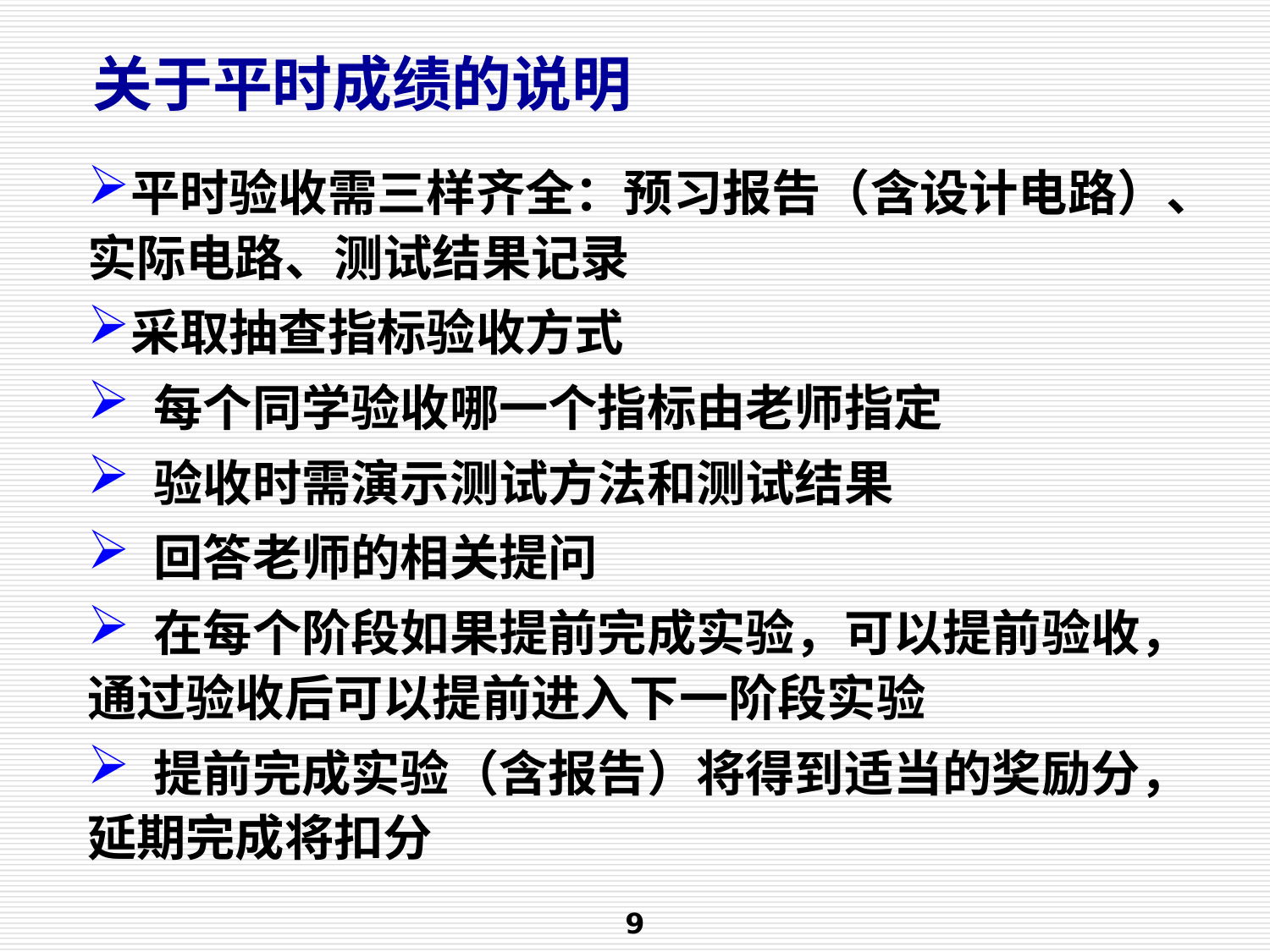

关于平时成绩的说明
平时验收需三样齐全：预习报告（含设计电路）、实际电路、测试结果记录
采取抽查指标验收方式
 每个同学验收哪一个指标由老师指定
 验收时需演示测试方法和测试结果
 回答老师的相关提问
 在每个阶段如果提前完成实验，可以提前验收，通过验收后可以提前进入下一阶段实验
 提前完成实验（含报告）将得到适当的奖励分，延期完成将扣分
9